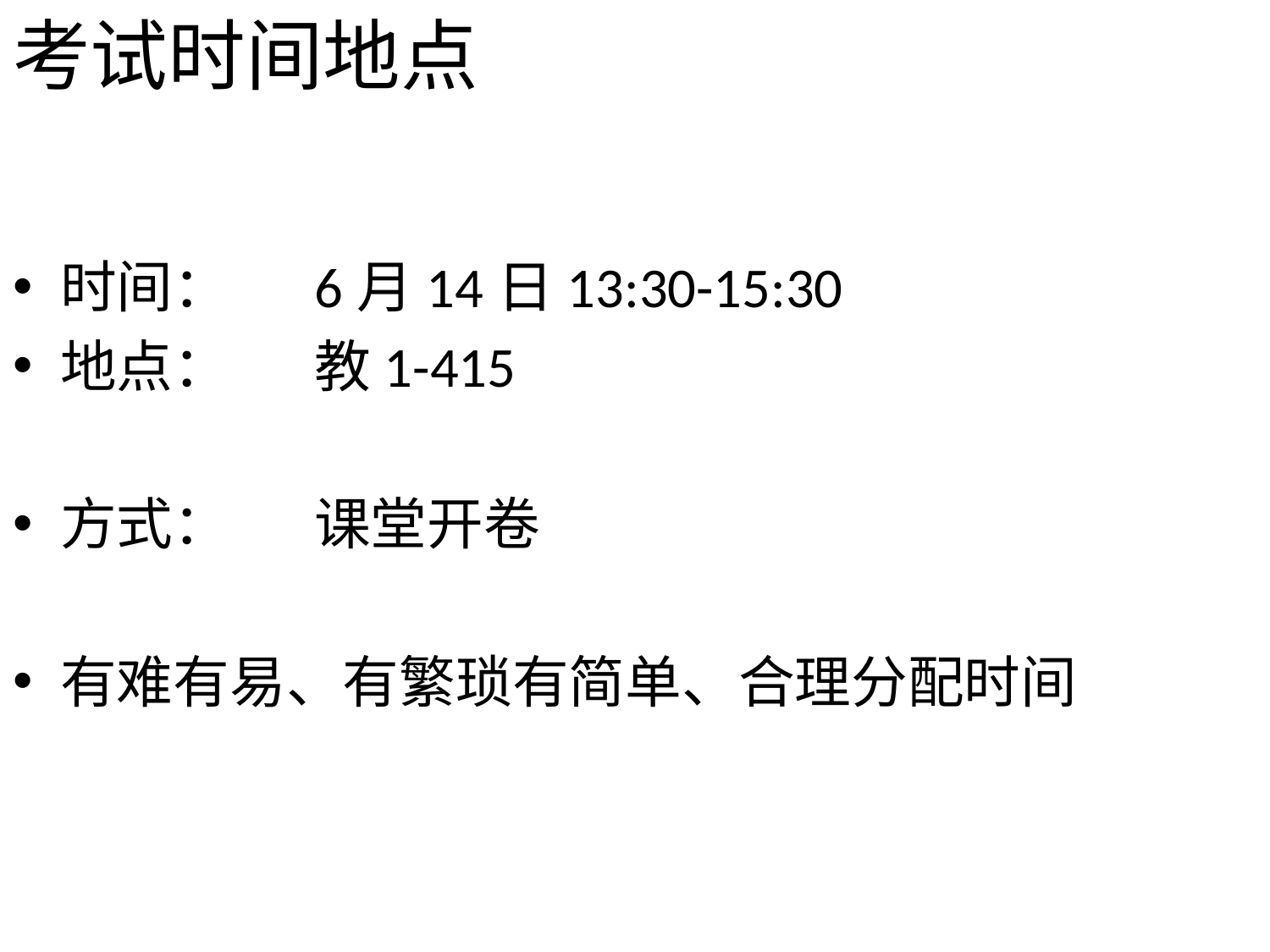

# 考试时间地点

时间：	6月14日13:30-15:30
地点：	教1-415

方式：	课堂开卷

有难有易、有繁琐有简单、合理分配时间